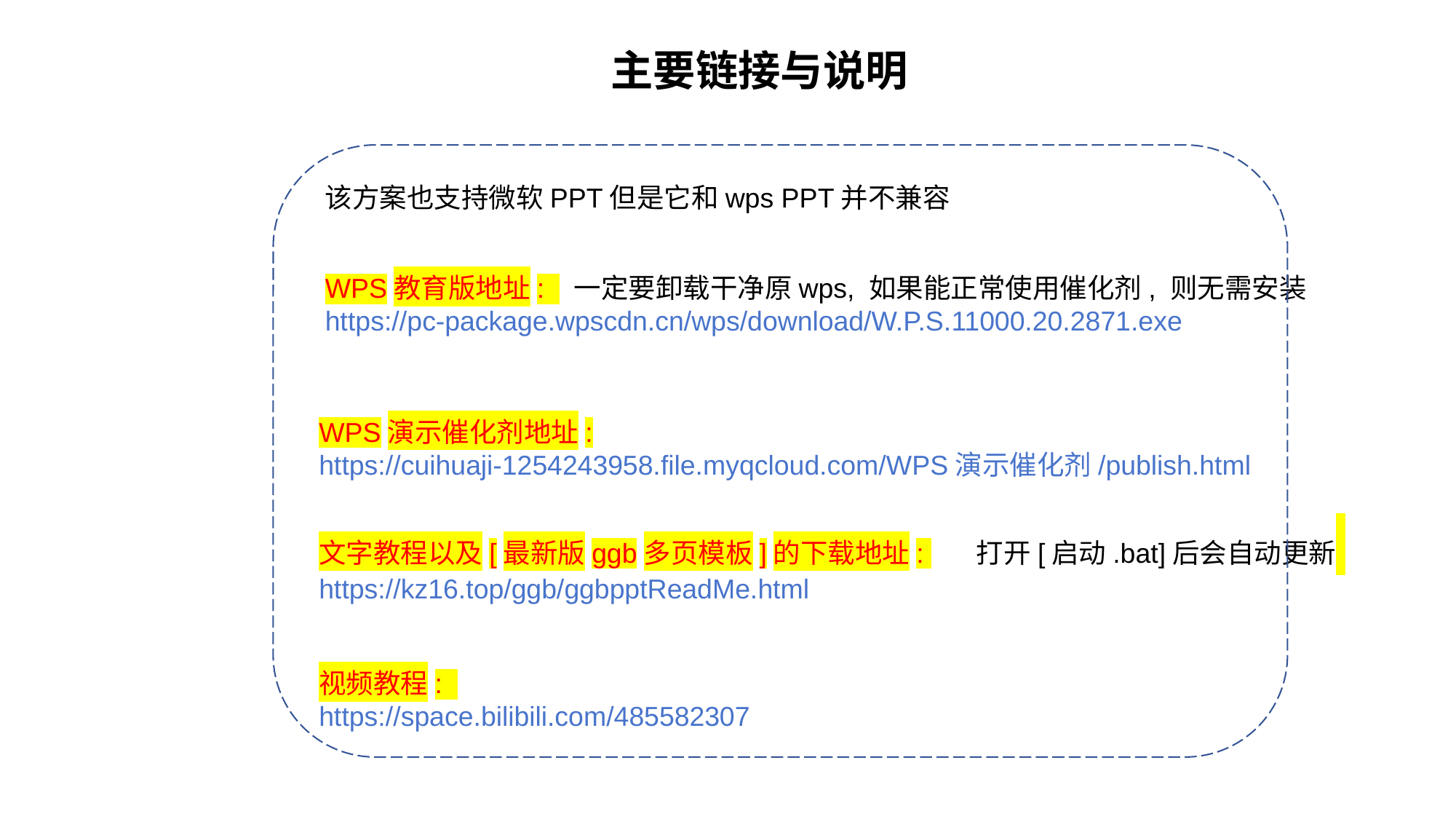

主要链接与说明

该方案也支持微软PPT但是它和wps PPT并不兼容
WPS教育版地址:   一定要卸载干净原wps, 如果能正常使用催化剂, 则无需安装
https://pc-package.wpscdn.cn/wps/download/W.P.S.11000.20.2871.exe
WPS演示催化剂地址:
https://cuihuaji-1254243958.file.myqcloud.com/WPS演示催化剂/publish.html
文字教程以及[最新版ggb多页模板]的下载地址:      打开[启动.bat]后会自动更新
https://kz16.top/ggb/ggbpptReadMe.html
视频教程:
https://space.bilibili.com/485582307